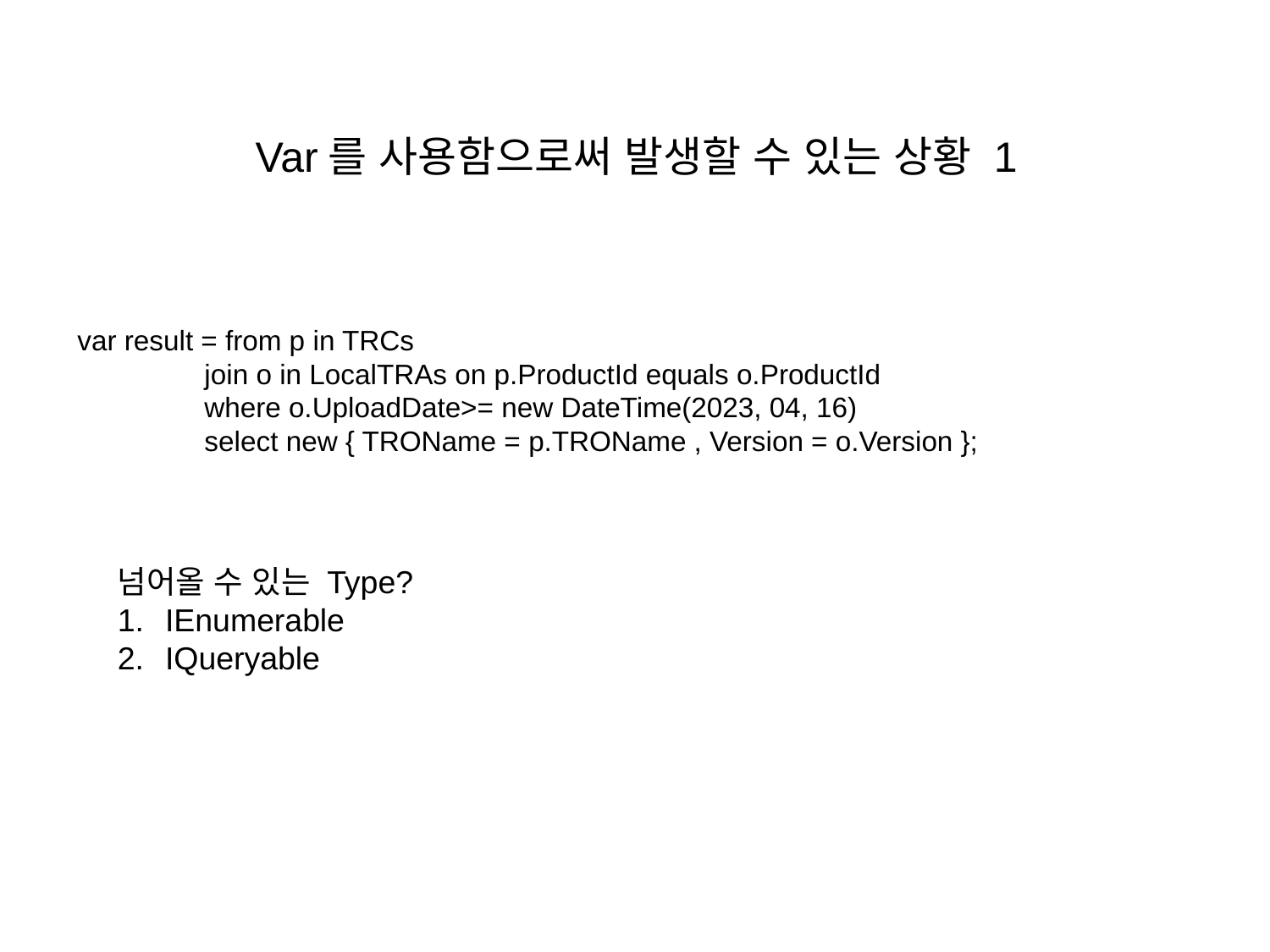

# Var를 사용함으로써 발생할 수 있는 상황 1
var result = from p in TRCs
	join o in LocalTRAs on p.ProductId equals o.ProductId
	where o.UploadDate>= new DateTime(2023, 04, 16)
	select new { TROName = p.TROName , Version = o.Version };
넘어올 수 있는 Type?
IEnumerable
IQueryable